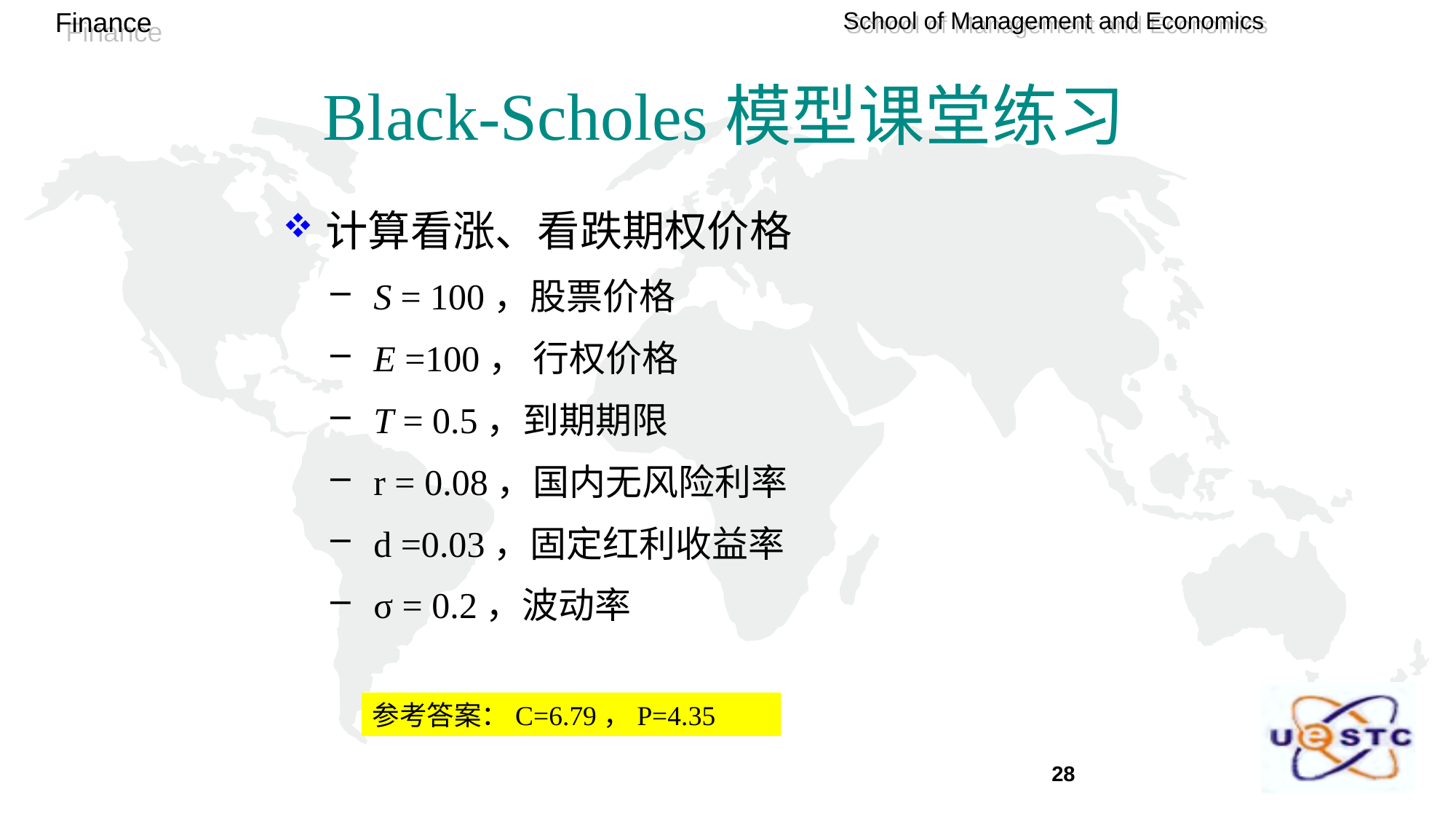

# Black-Scholes模型课堂练习
计算看涨、看跌期权价格
S = 100，股票价格
E =100， 行权价格
T = 0.5，到期期限
r = 0.08，国内无风险利率
d =0.03，固定红利收益率
σ = 0.2，波动率

参考答案：C=6.79，P=4.35